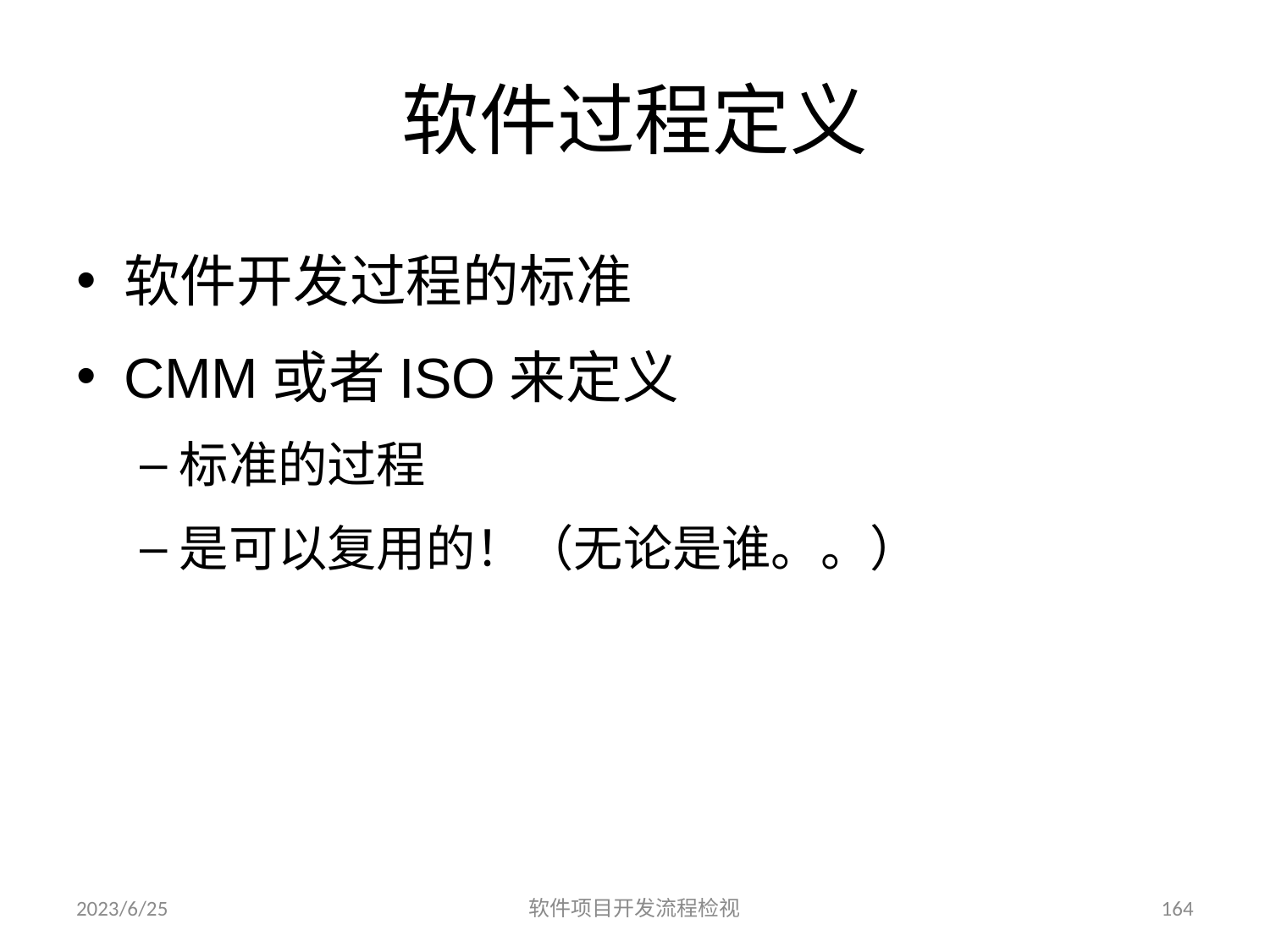

# 软件过程定义
软件开发过程的标准
CMM或者ISO来定义
标准的过程
是可以复用的！（无论是谁。。）
2023/6/25
软件项目开发流程检视
164